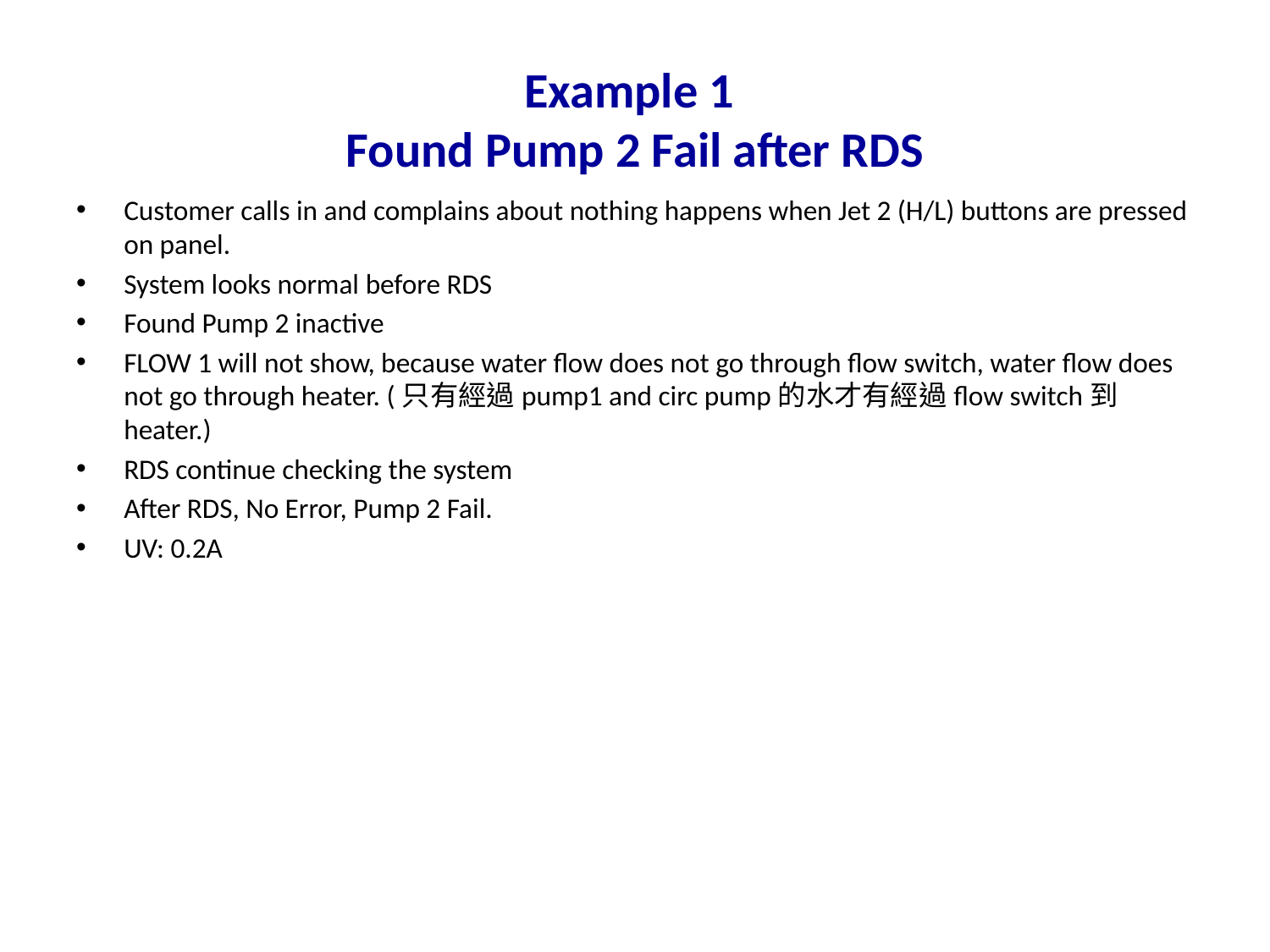

# Example 1 Found Pump 2 Fail after RDS
Customer calls in and complains about nothing happens when Jet 2 (H/L) buttons are pressed on panel.
System looks normal before RDS
Found Pump 2 inactive
FLOW 1 will not show, because water flow does not go through flow switch, water flow does not go through heater. (只有經過pump1 and circ pump的水才有經過flow switch到heater.)
RDS continue checking the system
After RDS, No Error, Pump 2 Fail.
UV: 0.2A